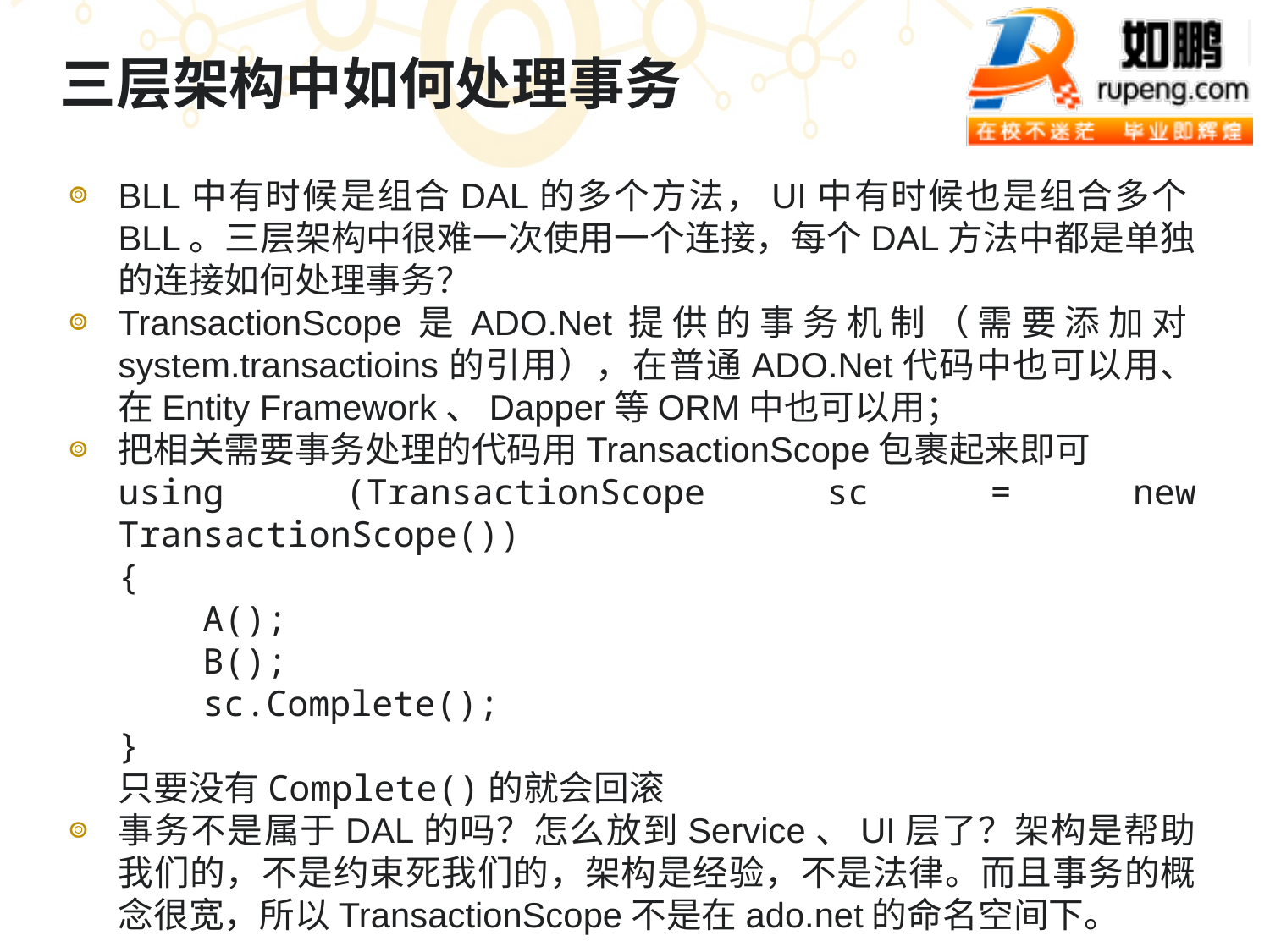

# 三层架构中如何处理事务
BLL中有时候是组合DAL的多个方法，UI中有时候也是组合多个BLL。三层架构中很难一次使用一个连接，每个DAL方法中都是单独的连接如何处理事务？
TransactionScope是ADO.Net提供的事务机制（需要添加对system.transactioins的引用），在普通ADO.Net代码中也可以用、在Entity Framework、Dapper等ORM中也可以用；
把相关需要事务处理的代码用TransactionScope包裹起来即可
using (TransactionScope sc = new TransactionScope())
{
    A();
    B();
    sc.Complete();
}
只要没有Complete()的就会回滚
事务不是属于DAL的吗？怎么放到Service、UI层了？架构是帮助我们的，不是约束死我们的，架构是经验，不是法律。而且事务的概念很宽，所以TransactionScope不是在ado.net的命名空间下。